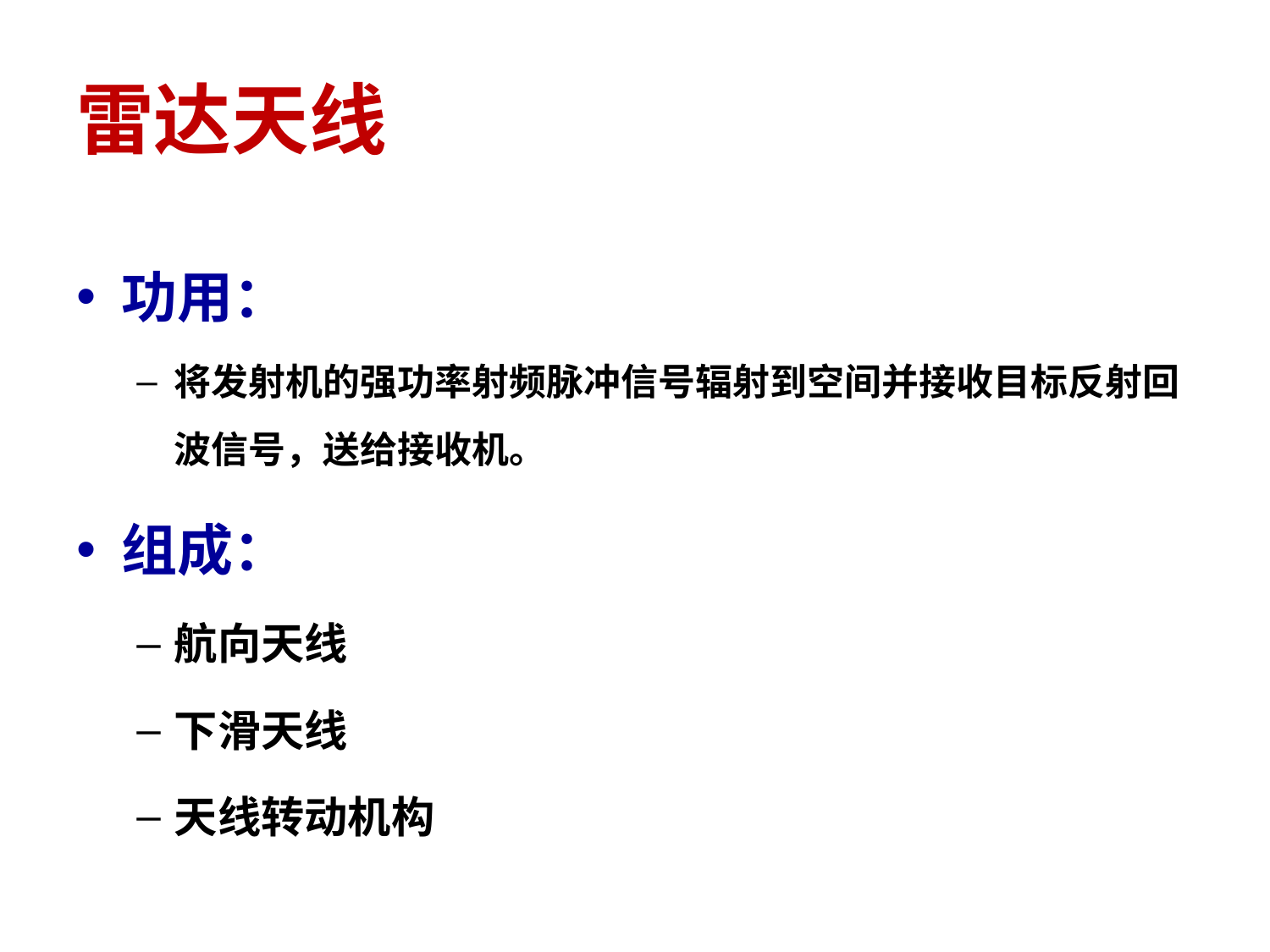

# 雷达天线
功用：
将发射机的强功率射频脉冲信号辐射到空间并接收目标反射回波信号，送给接收机。
组成：
航向天线
下滑天线
天线转动机构